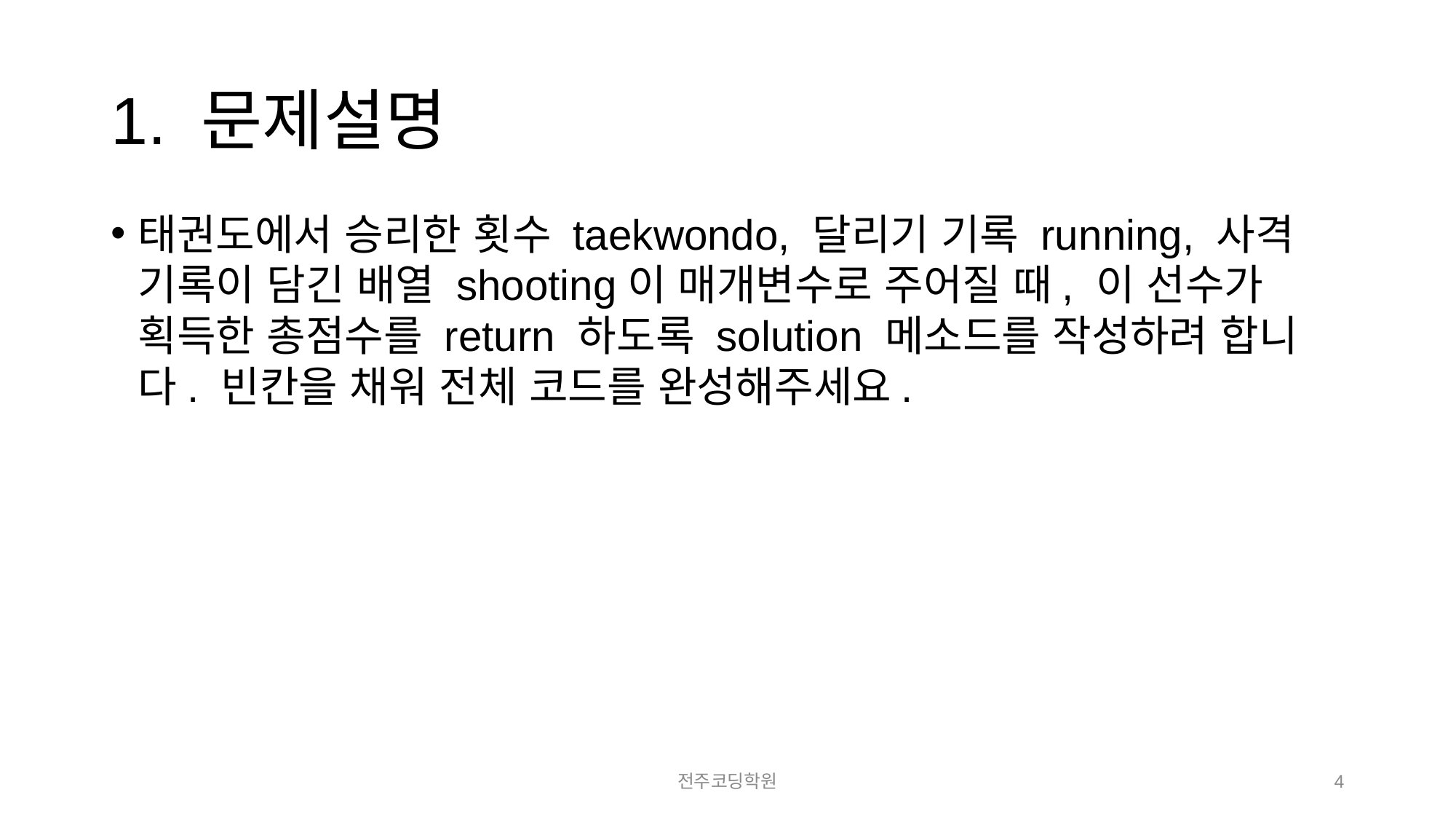

# 1. 문제설명
태권도에서 승리한 횟수 taekwondo, 달리기 기록 running, 사격 기록이 담긴 배열 shooting이 매개변수로 주어질 때, 이 선수가 획득한 총점수를 return 하도록 solution 메소드를 작성하려 합니다. 빈칸을 채워 전체 코드를 완성해주세요.
전주코딩학원
4